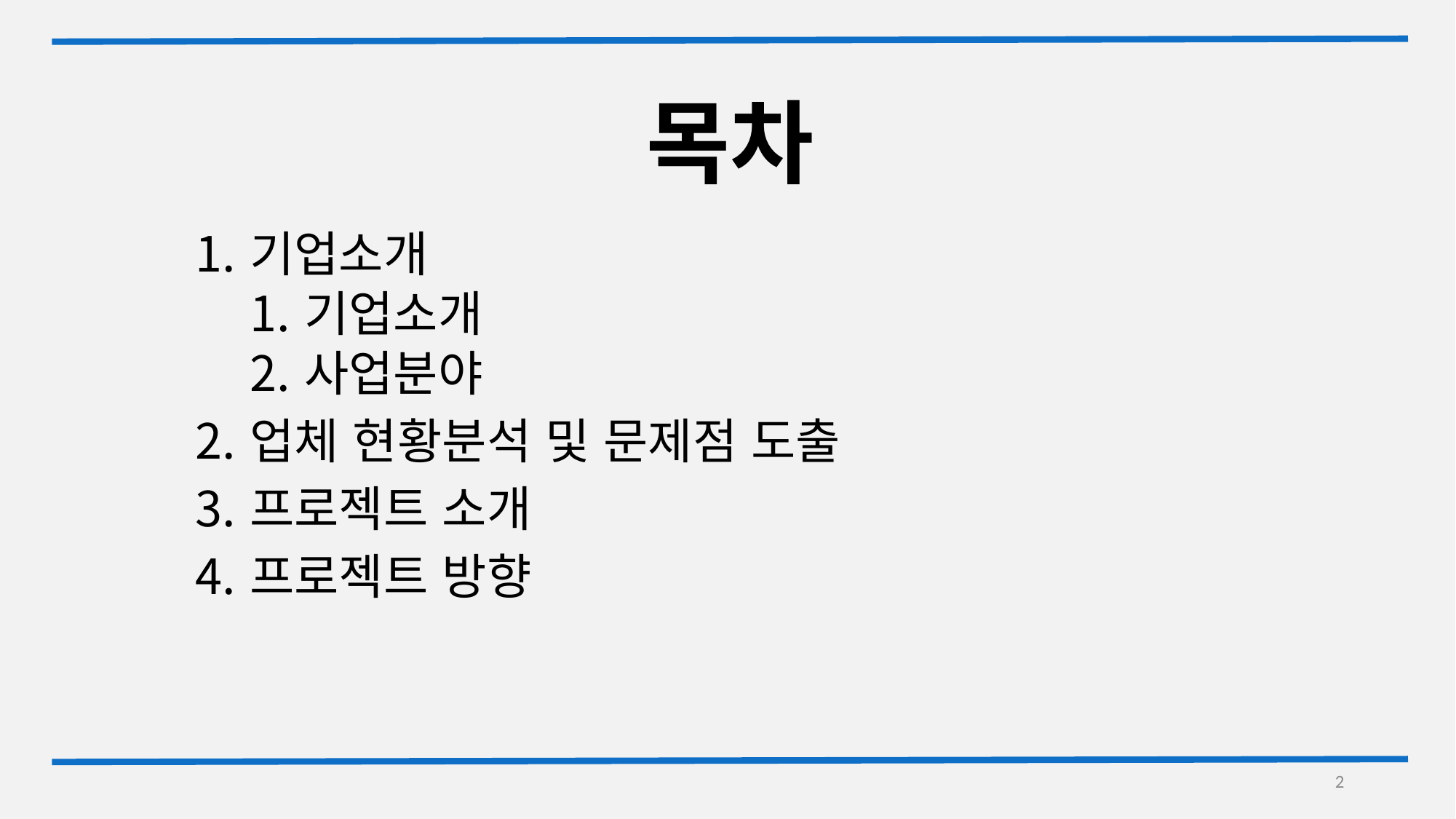

# 목차
기업소개
기업소개
사업분야
업체 현황분석 및 문제점 도출
프로젝트 소개
프로젝트 방향
2